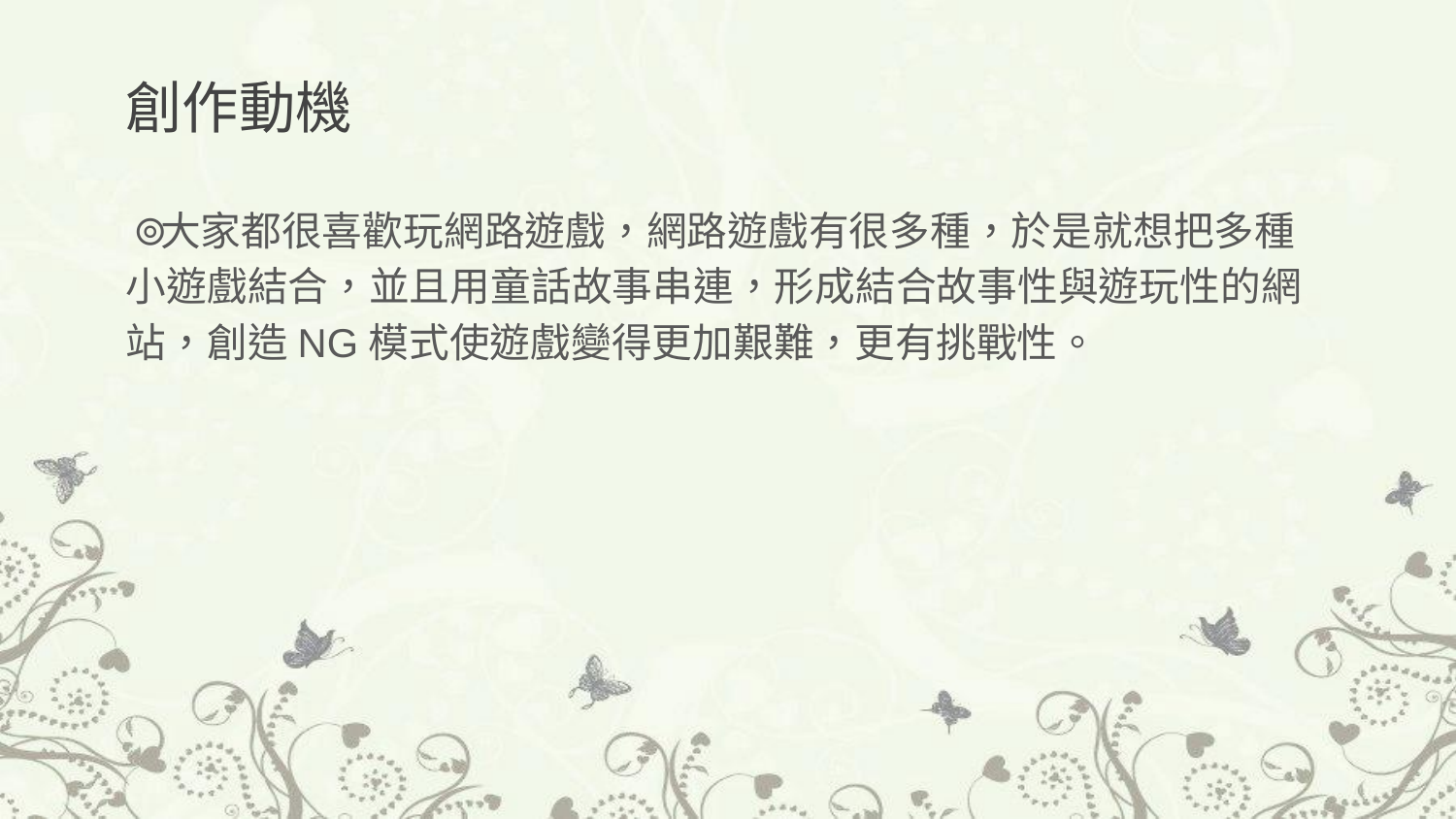

# 創作動機
⌾大家都很喜歡玩網路遊戲，網路遊戲有很多種，於是就想把多種小遊戲結合，並且用童話故事串連，形成結合故事性與遊玩性的網站，創造NG模式使遊戲變得更加艱難，更有挑戰性。